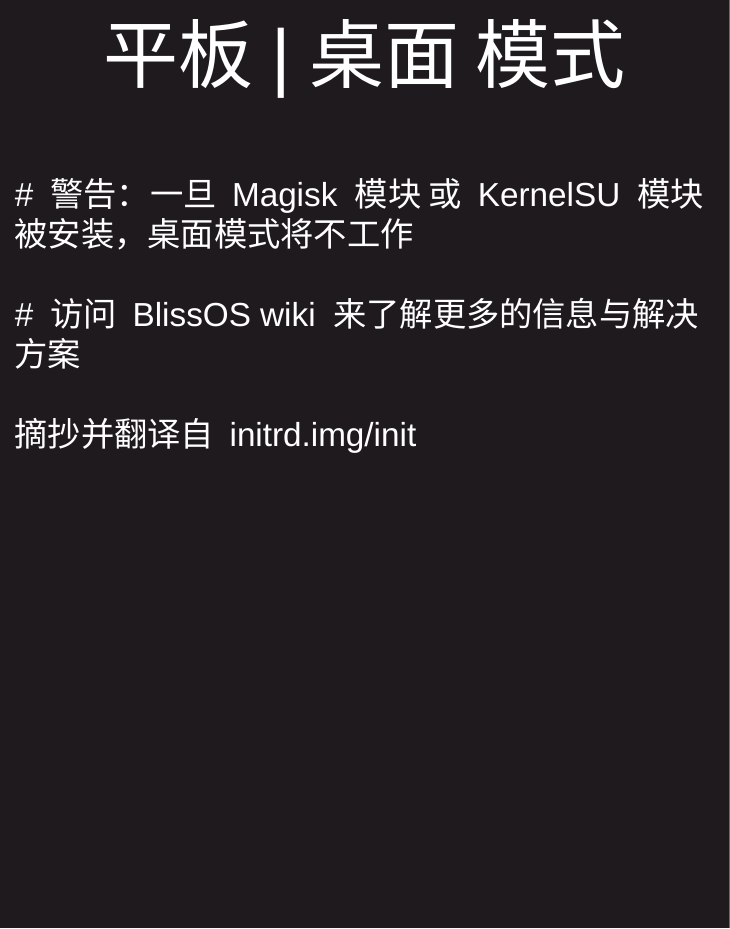

平板|桌面 模式
# 警告：一旦 Magisk 模块 或 KernelSU 模块被安装，桌面模式将不工作

# 访问 BlissOS wiki 来了解更多的信息与解决方案

摘抄并翻译自 initrd.img/init